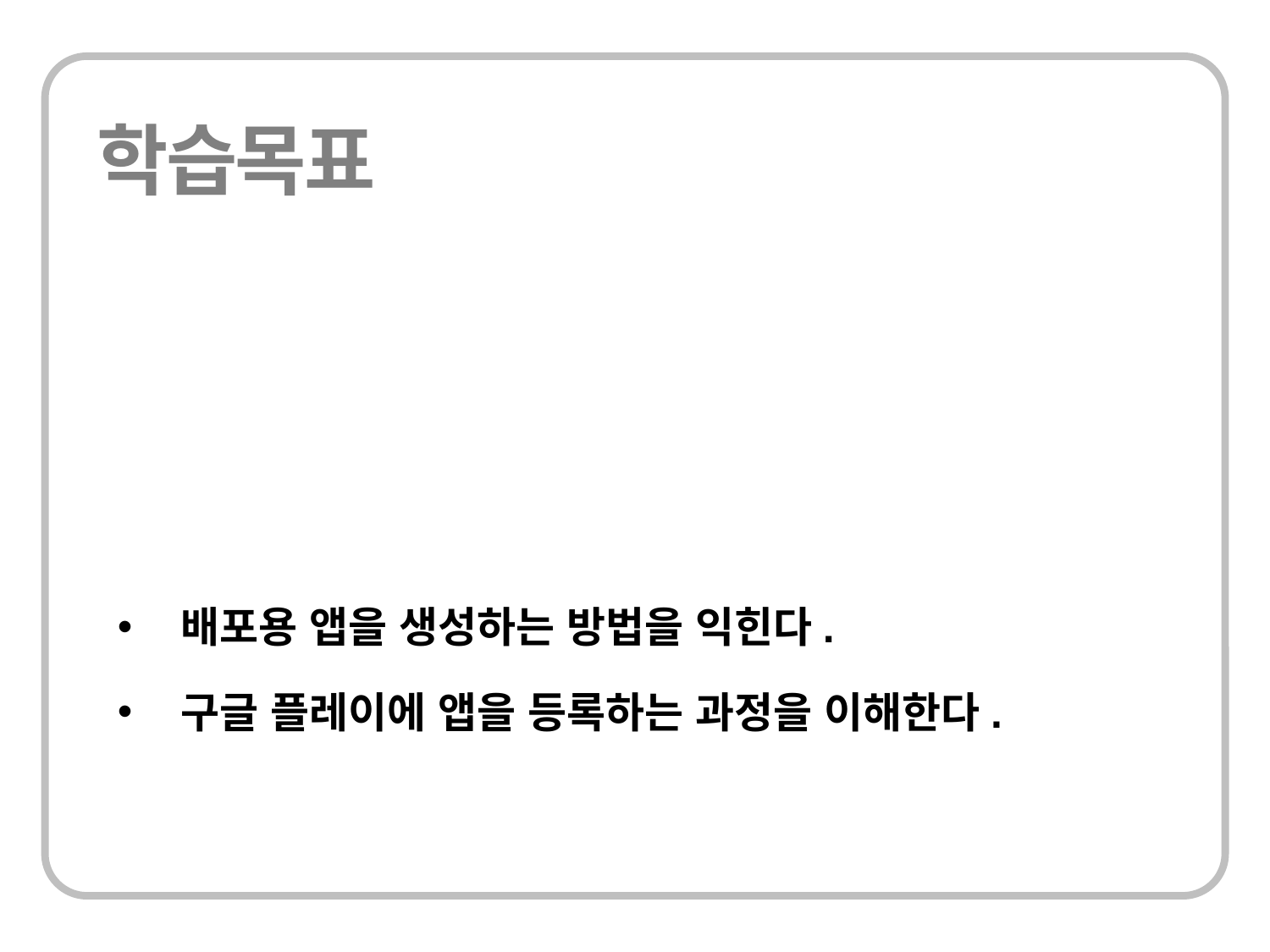

배포용 앱을 생성하는 방법을 익힌다.
구글 플레이에 앱을 등록하는 과정을 이해한다.